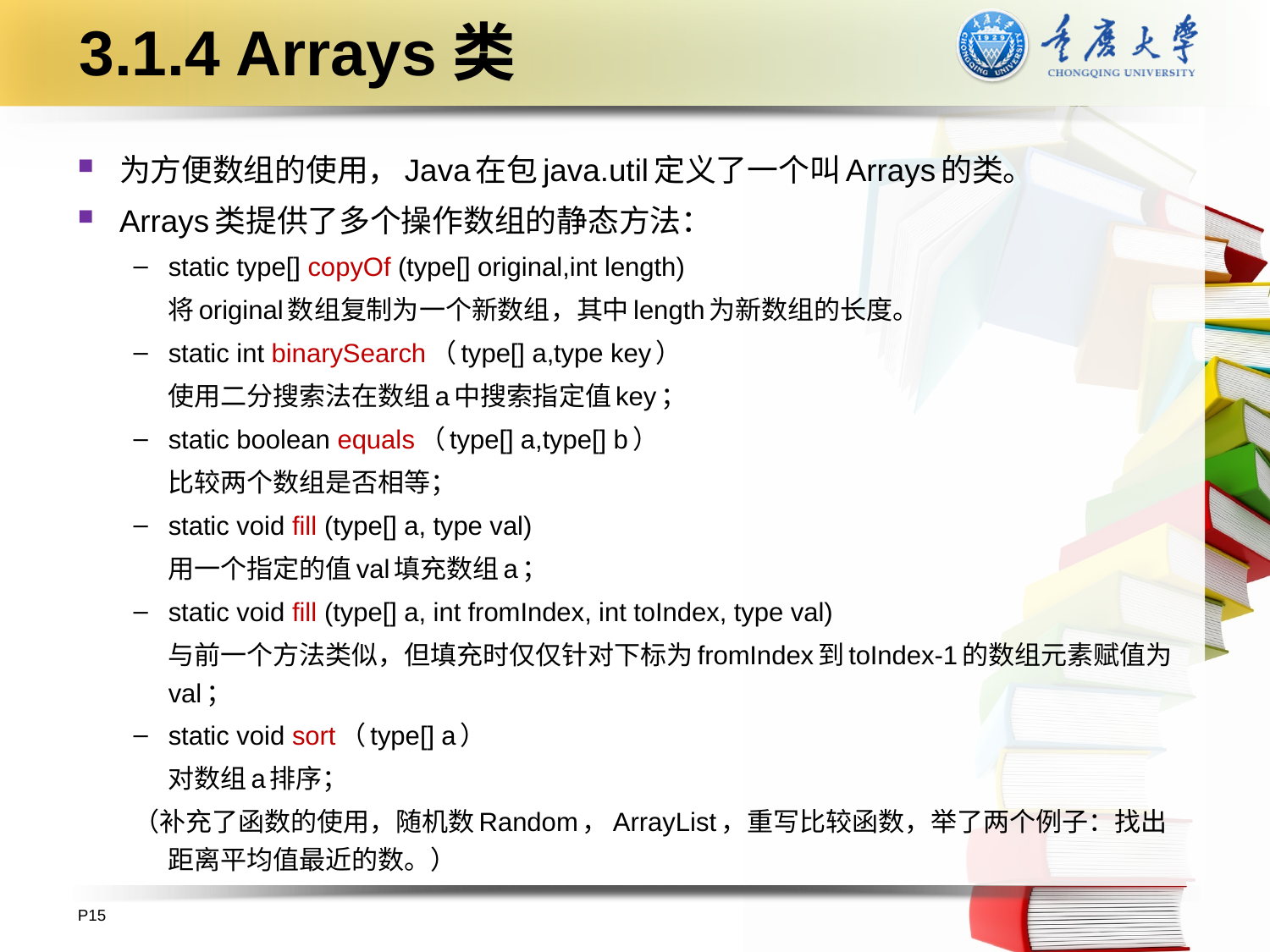

# 3.1.4 Arrays类
为方便数组的使用，Java在包java.util定义了一个叫Arrays的类。
Arrays类提供了多个操作数组的静态方法：
static type[] copyOf (type[] original,int length)
	将original数组复制为一个新数组，其中length为新数组的长度。
static int binarySearch（type[] a,type key）
	使用二分搜索法在数组a中搜索指定值key；
static boolean equals（type[] a,type[] b）
	比较两个数组是否相等；
static void fill (type[] a, type val)
	用一个指定的值val填充数组a；
static void fill (type[] a, int fromIndex, int toIndex, type val)
	与前一个方法类似，但填充时仅仅针对下标为fromIndex到toIndex-1的数组元素赋值为val；
static void sort（type[] a）
	对数组a排序；
（补充了函数的使用，随机数Random，ArrayList，重写比较函数，举了两个例子：找出距离平均值最近的数。）
P15